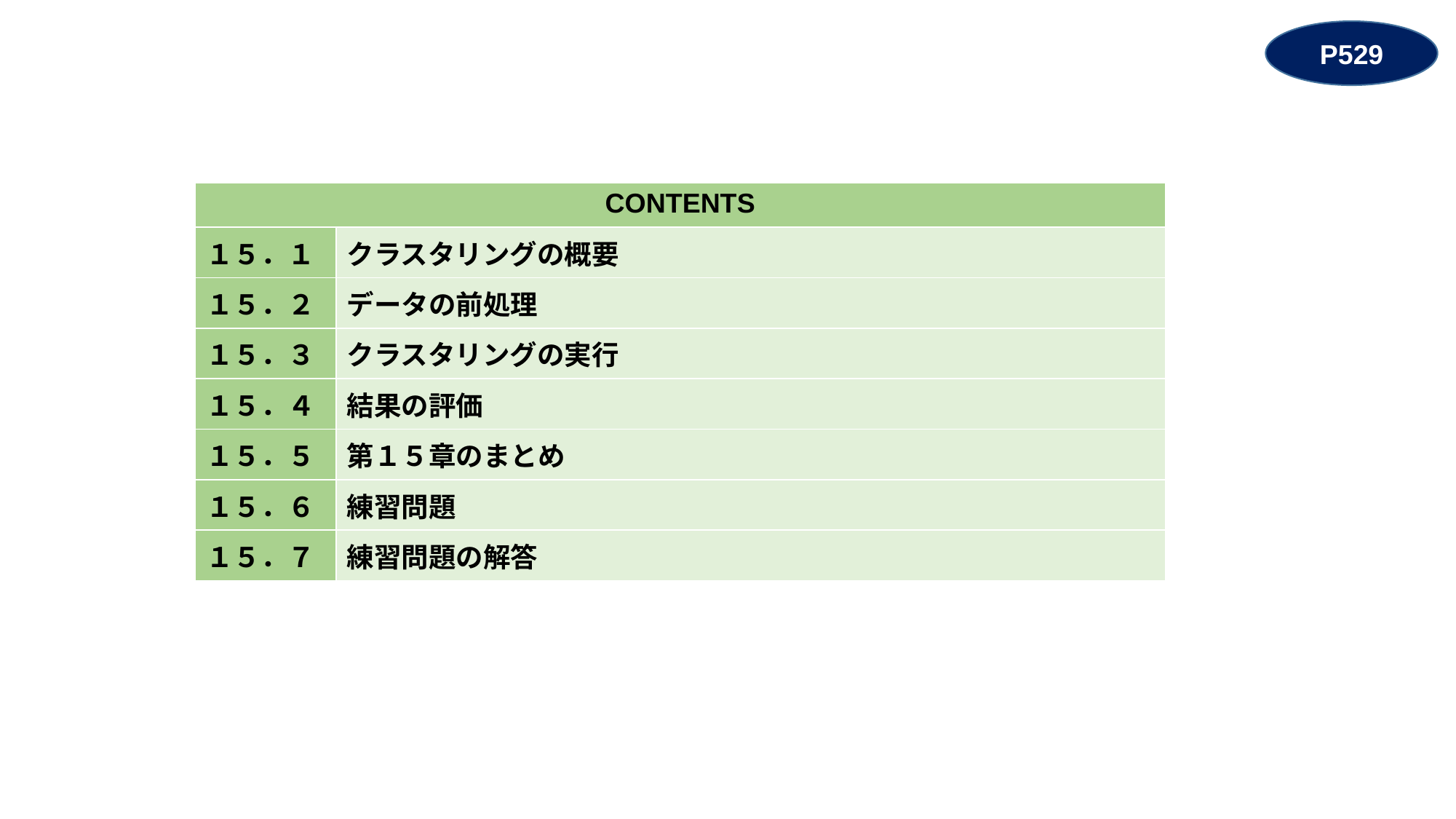

P529
| CONTENTS |  |
| --- | --- |
| １５．１ | クラスタリングの概要 |
| １５．２ | データの前処理 |
| １５．３ | クラスタリングの実行 |
| １５．４ | 結果の評価 |
| １５．５ | 第１５章のまとめ |
| １５．６ | 練習問題 |
| １５．７ | 練習問題の解答 |